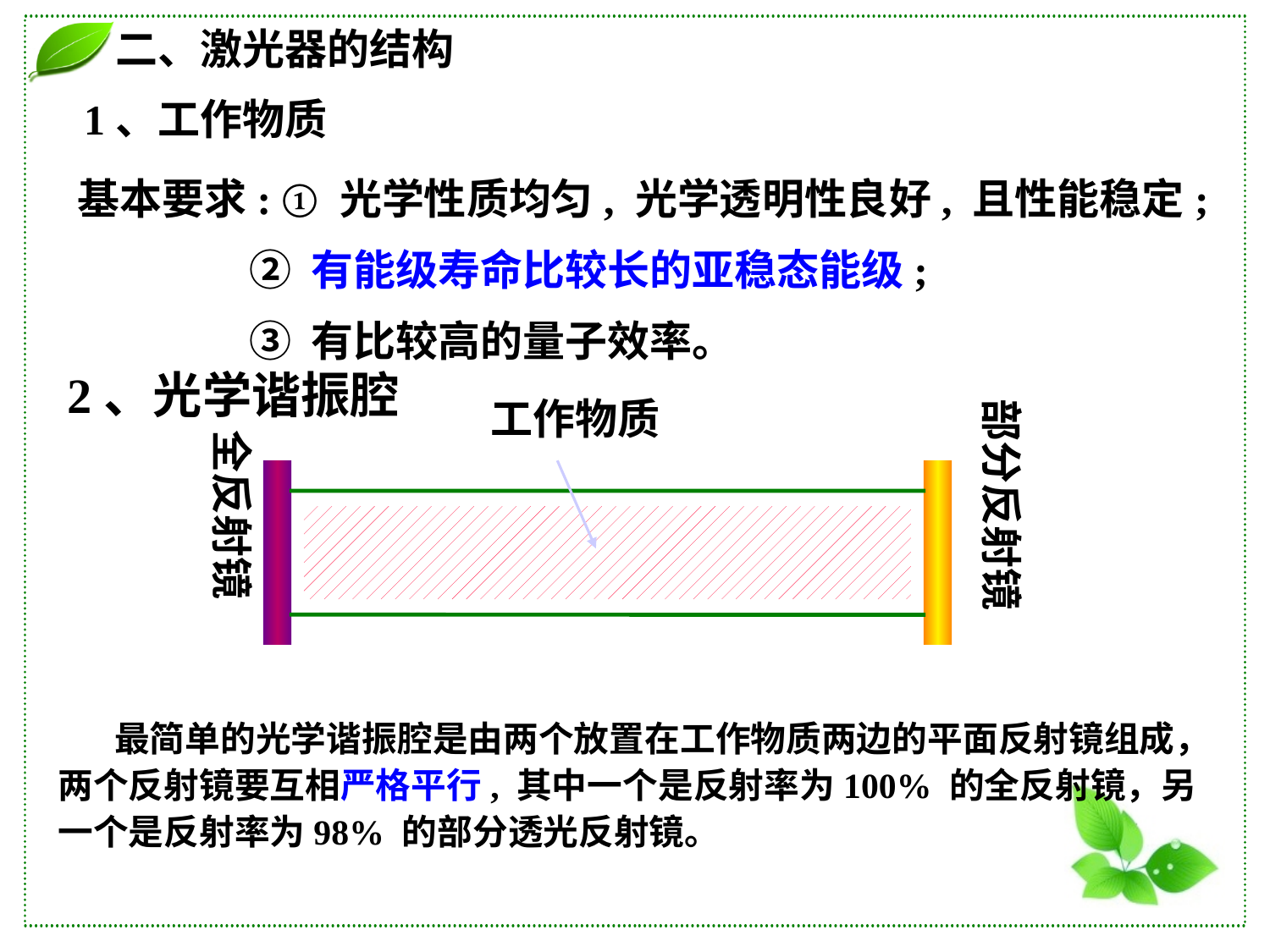

二、激光器的结构
1、工作物质
基本要求: ① 光学性质均匀, 光学透明性良好, 且性能稳定;
                  ② 有能级寿命比较长的亚稳态能级;
                  ③ 有比较高的量子效率。
2、光学谐振腔
工作物质
部分反射镜
全反射镜

      最简单的光学谐振腔是由两个放置在工作物质两边的平面反射镜组成，两个反射镜要互相严格平行, 其中一个是反射率为100% 的全反射镜，另一个是反射率为98% 的部分透光反射镜。